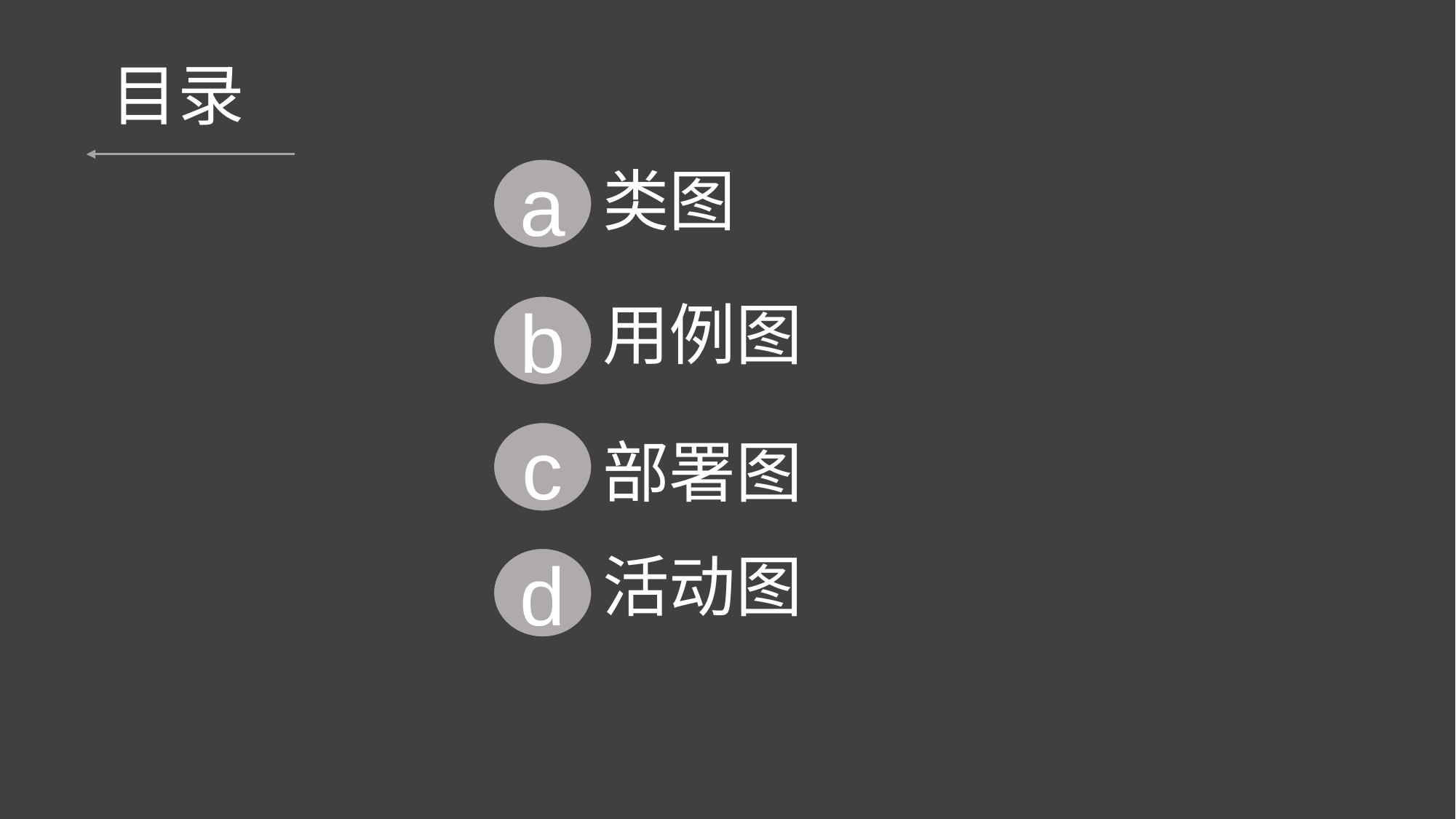

# 目录
a
类图
用例图
b
c
部署图
活动图
d